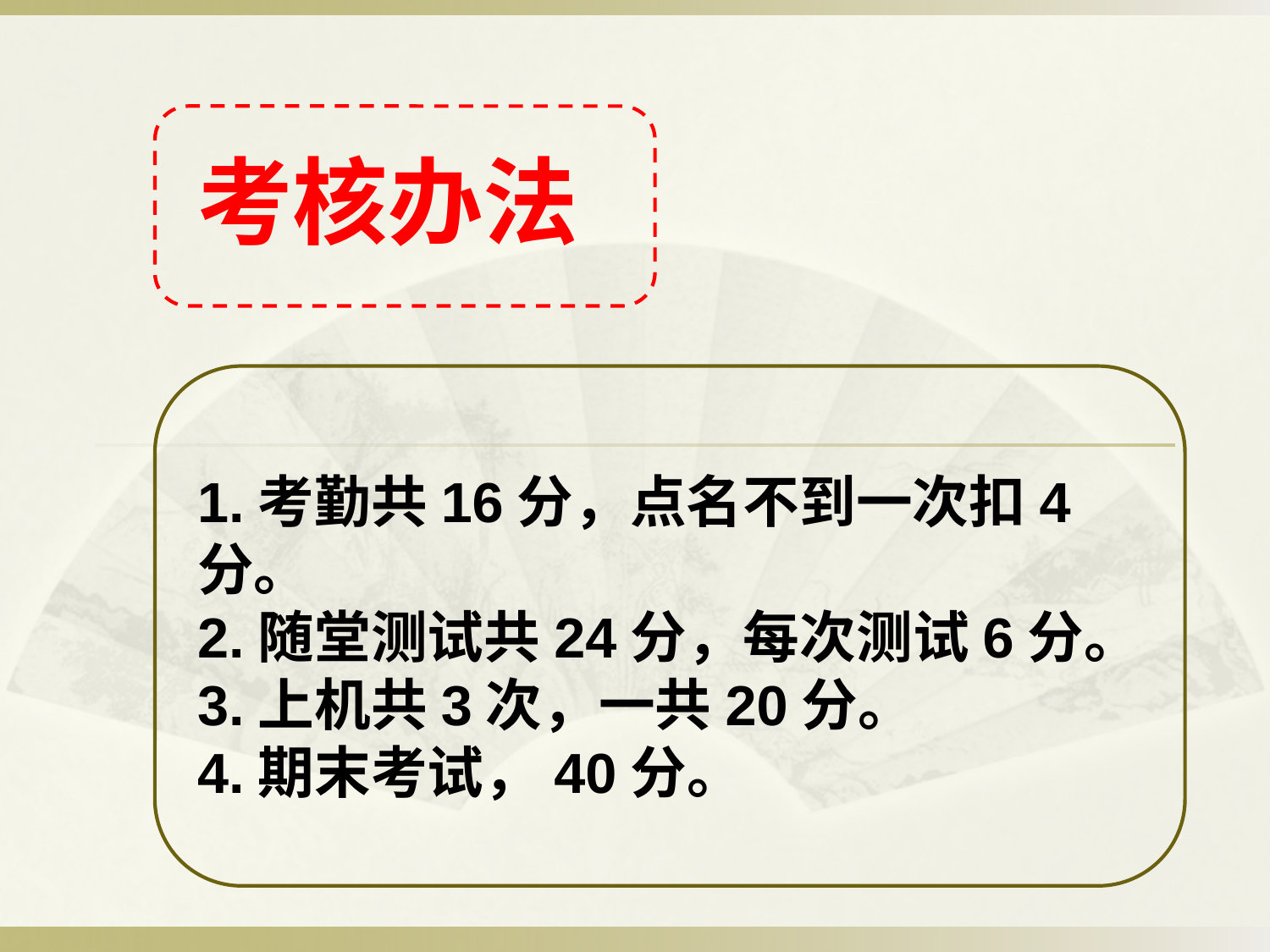

考核办法

1.考勤共16分，点名不到一次扣4分。
2.随堂测试共24分，每次测试6分。
3.上机共3次，一共20分。
4.期末考试，40分。